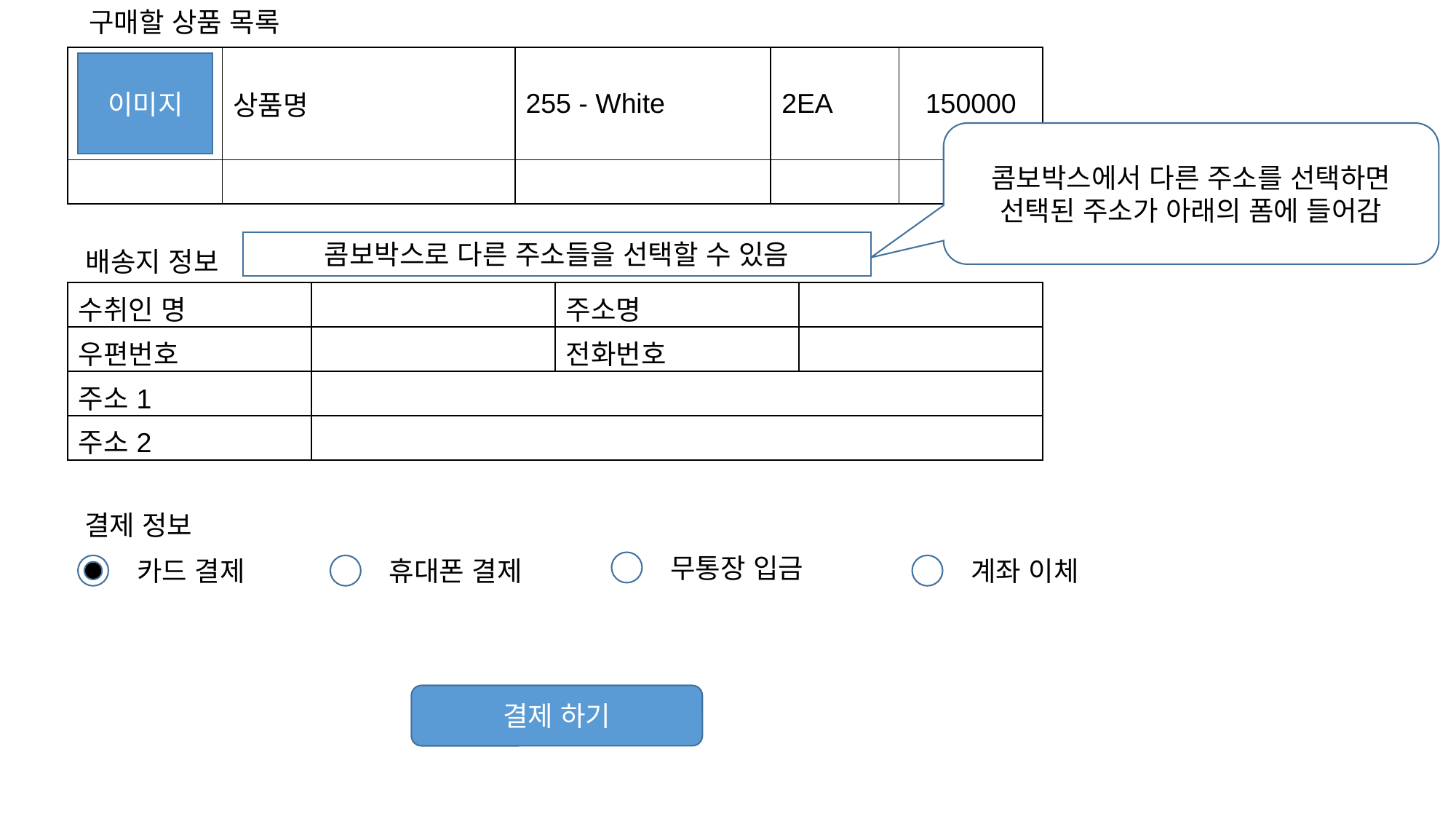

구매할 상품 목록
|  | 상품명 | 255 - White | 2EA | 150000 |
| --- | --- | --- | --- | --- |
|  |  |  |  |  |
이미지
콤보박스에서 다른 주소를 선택하면 선택된 주소가 아래의 폼에 들어감
콤보박스로 다른 주소들을 선택할 수 있음
배송지 정보
| 수취인 명 |  | 주소명 |  |
| --- | --- | --- | --- |
| 우편번호 |  | 전화번호 |  |
| 주소1 |  |  |  |
| 주소2 |  |  |  |
결제 정보
무통장 입금
카드 결제
휴대폰 결제
계좌 이체

결제 하기